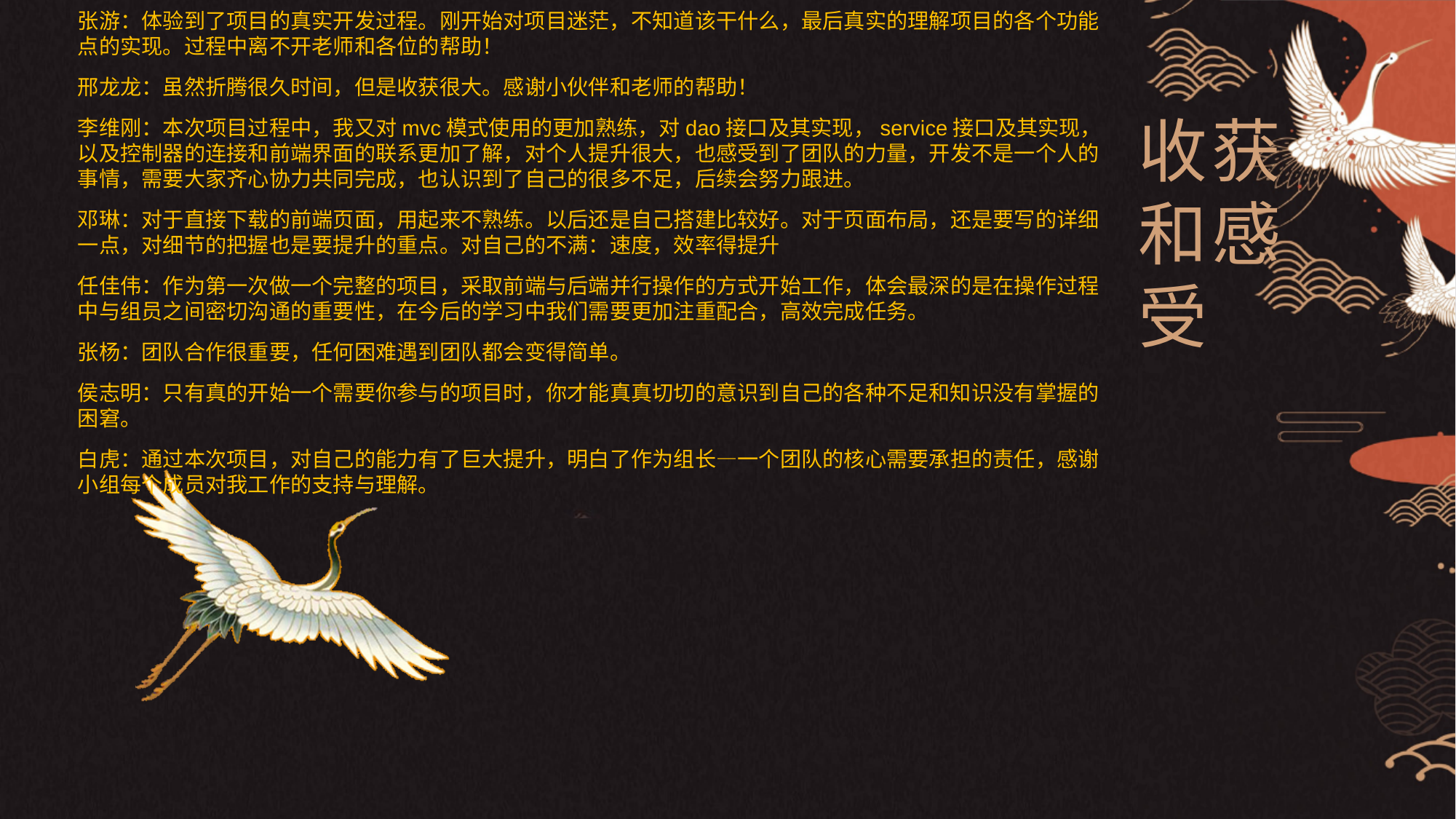

张游：体验到了项目的真实开发过程。刚开始对项目迷茫，不知道该干什么，最后真实的理解项目的各个功能点的实现。过程中离不开老师和各位的帮助！
邢龙龙：虽然折腾很久时间，但是收获很大。感谢小伙伴和老师的帮助！
李维刚：本次项目过程中，我又对mvc模式使用的更加熟练，对dao接口及其实现，service接口及其实现，以及控制器的连接和前端界面的联系更加了解，对个人提升很大，也感受到了团队的力量，开发不是一个人的事情，需要大家齐心协力共同完成，也认识到了自己的很多不足，后续会努力跟进。
邓琳：对于直接下载的前端页面，用起来不熟练。以后还是自己搭建比较好。对于页面布局，还是要写的详细一点，对细节的把握也是要提升的重点。对自己的不满：速度，效率得提升
任佳伟：作为第一次做一个完整的项目，采取前端与后端并行操作的方式开始工作，体会最深的是在操作过程中与组员之间密切沟通的重要性，在今后的学习中我们需要更加注重配合，高效完成任务。
张杨：团队合作很重要，任何困难遇到团队都会变得简单。
侯志明：只有真的开始一个需要你参与的项目时，你才能真真切切的意识到自己的各种不足和知识没有掌握的困窘。
白虎：通过本次项目，对自己的能力有了巨大提升，明白了作为组长—一个团队的核心需要承担的责任，感谢小组每个成员对我工作的支持与理解。

# 收获和感受